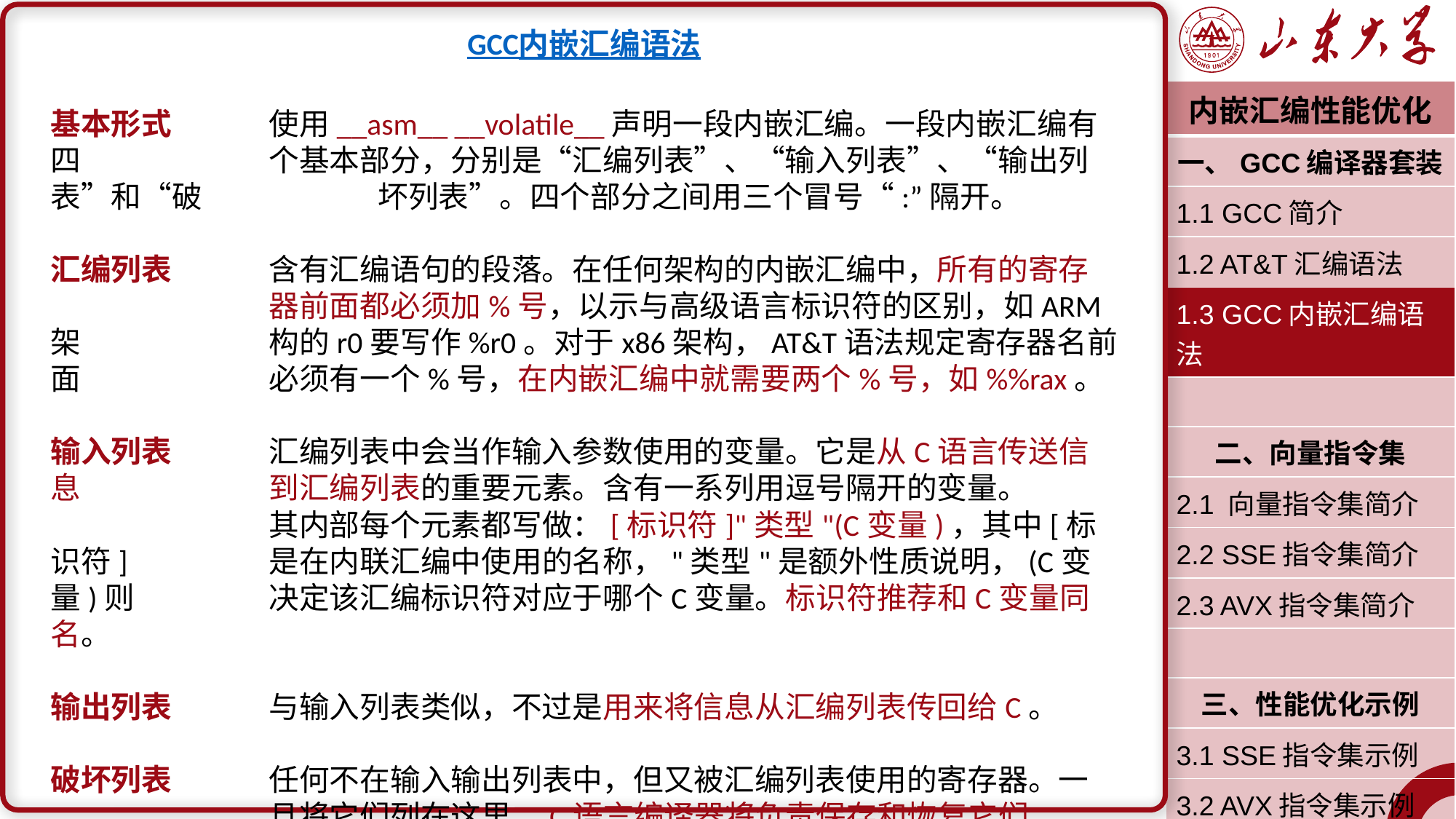

GCC内嵌汇编语法

基本形式	使用__asm__ __volatile__声明一段内嵌汇编。一段内嵌汇编有四		个基本部分，分别是“汇编列表”、“输入列表”、“输出列表”和“破		坏列表”。四个部分之间用三个冒号“:”隔开。

汇编列表	含有汇编语句的段落。在任何架构的内嵌汇编中，所有的寄存		器前面都必须加%号，以示与高级语言标识符的区别，如ARM架		构的r0要写作%r0。对于x86架构，AT&T语法规定寄存器名前面		必须有一个%号，在内嵌汇编中就需要两个%号，如%%rax。

输入列表	汇编列表中会当作输入参数使用的变量。它是从C语言传送信息		到汇编列表的重要元素。含有一系列用逗号隔开的变量。
		其内部每个元素都写做：[标识符]"类型"(C变量)，其中[标识符]		是在内联汇编中使用的名称，"类型"是额外性质说明，(C变量)则		决定该汇编标识符对应于哪个C变量。标识符推荐和C变量同名。

输出列表	与输入列表类似，不过是用来将信息从汇编列表传回给C。

破坏列表	任何不在输入输出列表中，但又被汇编列表使用的寄存器。一		旦将它们列在这里，C语言编译器将负责保存和恢复它们。
| 内嵌汇编性能优化 |
| --- |
| 一、GCC编译器套装 |
| 1.1 GCC简介 |
| 1.2 AT&T汇编语法 |
| 1.3 GCC内嵌汇编语法 |
|  |
| 二、向量指令集 |
| 2.1 向量指令集简介 |
| 2.2 SSE指令集简介 |
| 2.3 AVX指令集简介 |
|  |
| 三、性能优化示例 |
| 3.1 SSE指令集示例 |
| 3.2 AVX指令集示例 |
| 潘润宇 2022.09 |